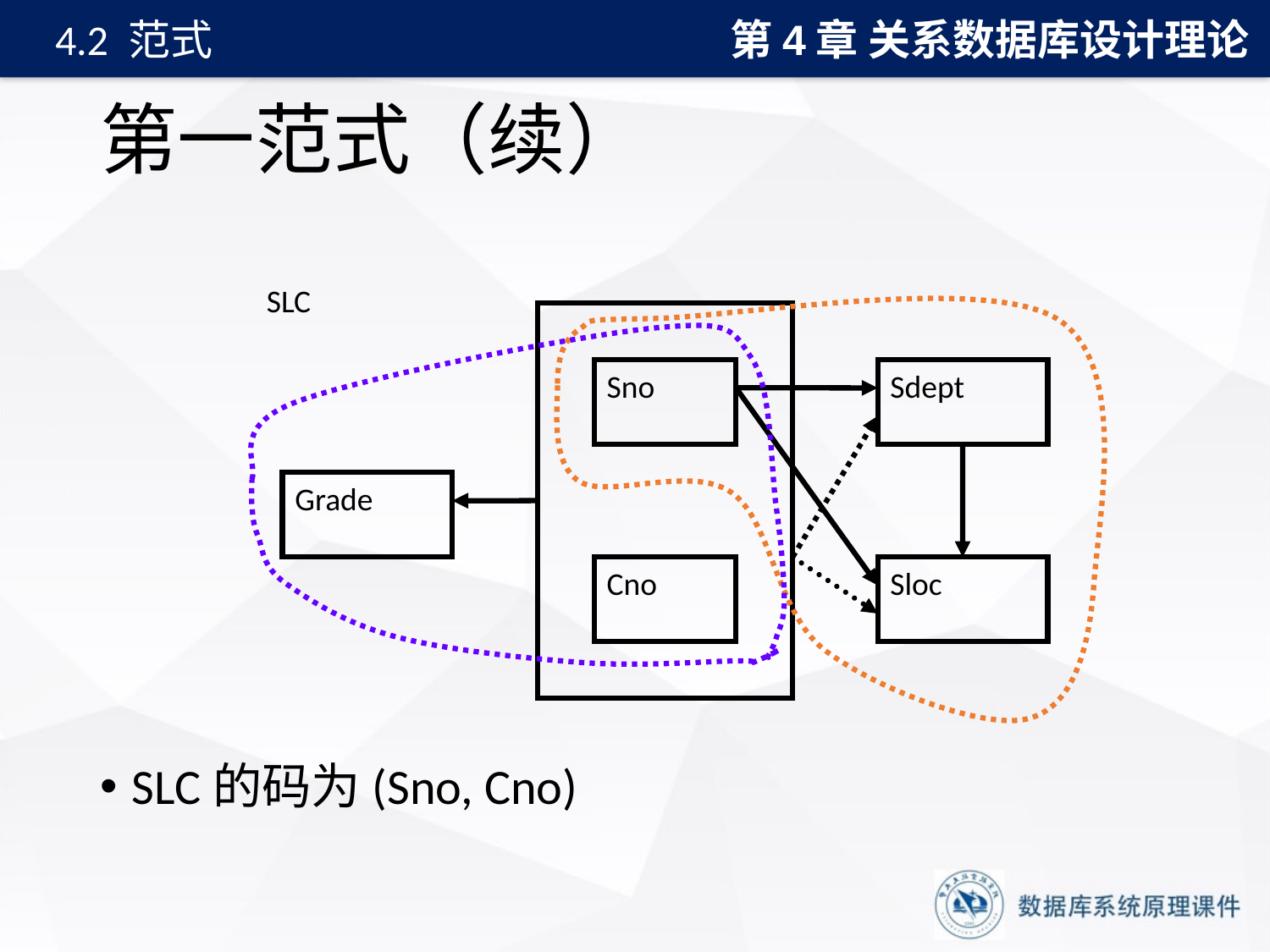

第4章 关系数据库设计理论
4.2 范式
# 第一范式（续）

SLC的码为(Sno, Cno)

SLC

Sno
Sdept

Grade

Cno

Sloc